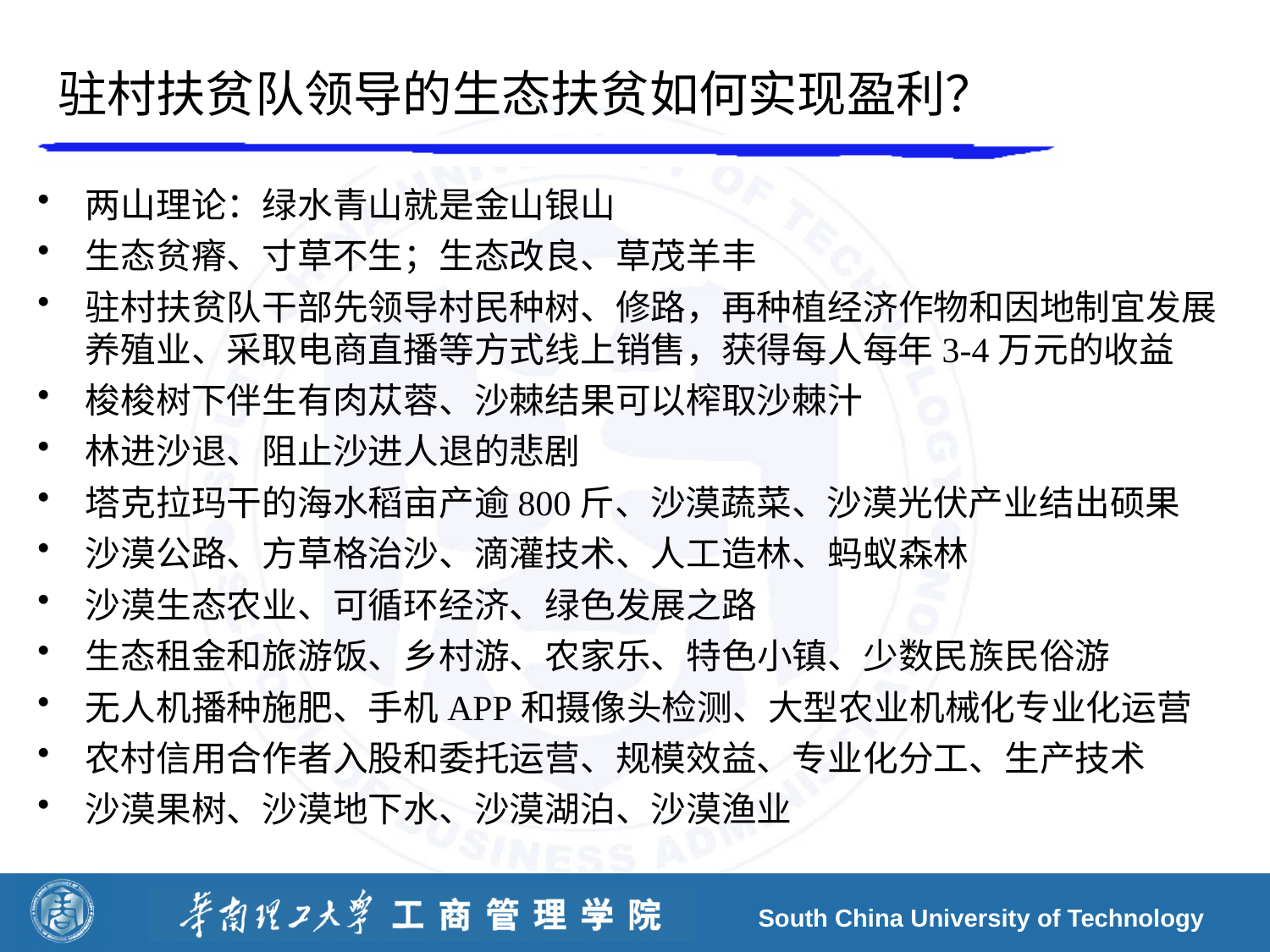

# 驻村扶贫队领导的生态扶贫如何实现盈利？
两山理论：绿水青山就是金山银山
生态贫瘠、寸草不生；生态改良、草茂羊丰
驻村扶贫队干部先领导村民种树、修路，再种植经济作物和因地制宜发展养殖业、采取电商直播等方式线上销售，获得每人每年3-4万元的收益
梭梭树下伴生有肉苁蓉、沙棘结果可以榨取沙棘汁
林进沙退、阻止沙进人退的悲剧
塔克拉玛干的海水稻亩产逾800斤、沙漠蔬菜、沙漠光伏产业结出硕果
沙漠公路、方草格治沙、滴灌技术、人工造林、蚂蚁森林
沙漠生态农业、可循环经济、绿色发展之路
生态租金和旅游饭、乡村游、农家乐、特色小镇、少数民族民俗游
无人机播种施肥、手机APP和摄像头检测、大型农业机械化专业化运营
农村信用合作者入股和委托运营、规模效益、专业化分工、生产技术
沙漠果树、沙漠地下水、沙漠湖泊、沙漠渔业

South China University of Technology